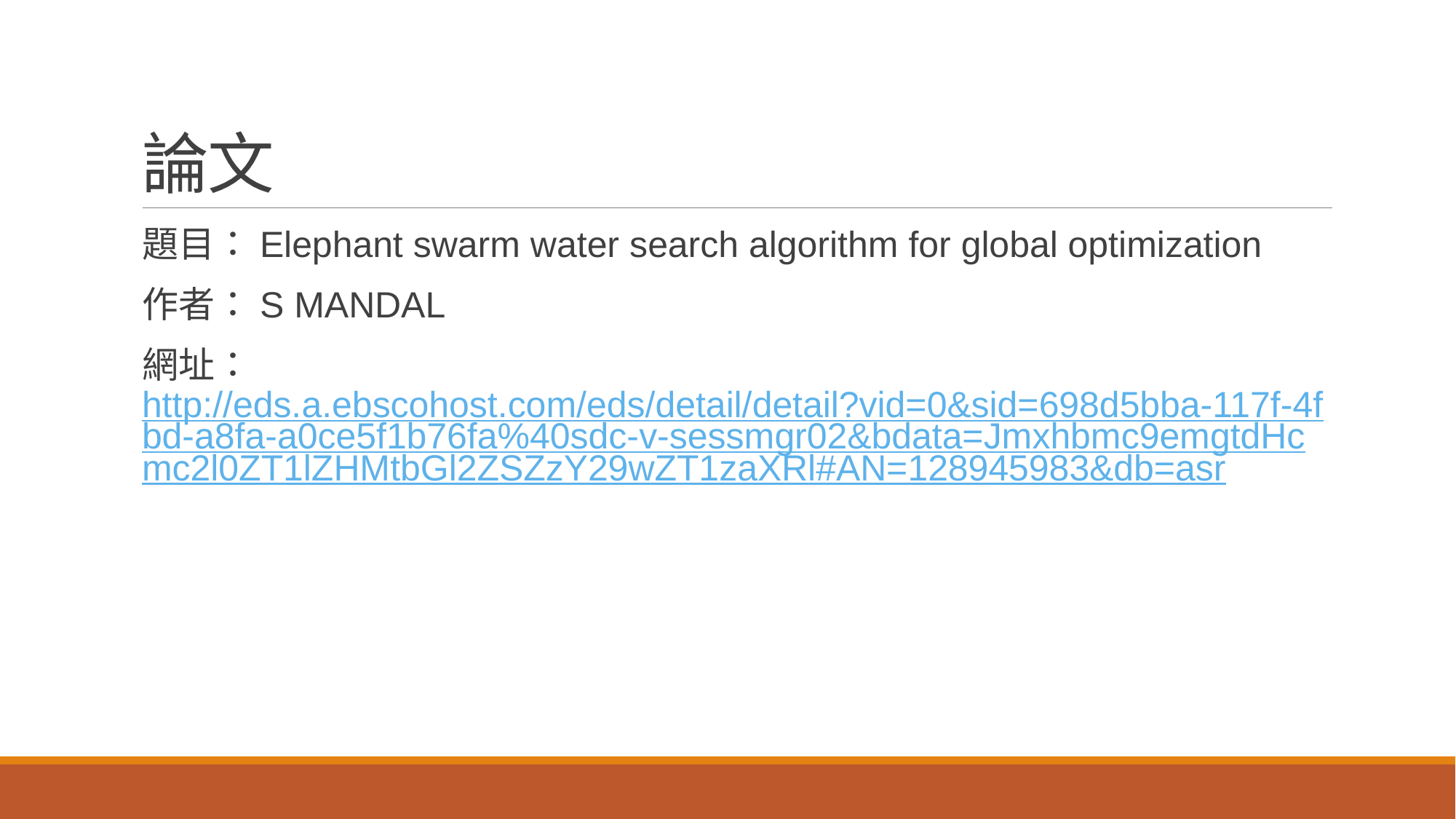

# 論文
題目：Elephant swarm water search algorithm for global optimization
作者：S MANDAL
網址：http://eds.a.ebscohost.com/eds/detail/detail?vid=0&sid=698d5bba-117f-4fbd-a8fa-a0ce5f1b76fa%40sdc-v-sessmgr02&bdata=Jmxhbmc9emgtdHcmc2l0ZT1lZHMtbGl2ZSZzY29wZT1zaXRl#AN=128945983&db=asr